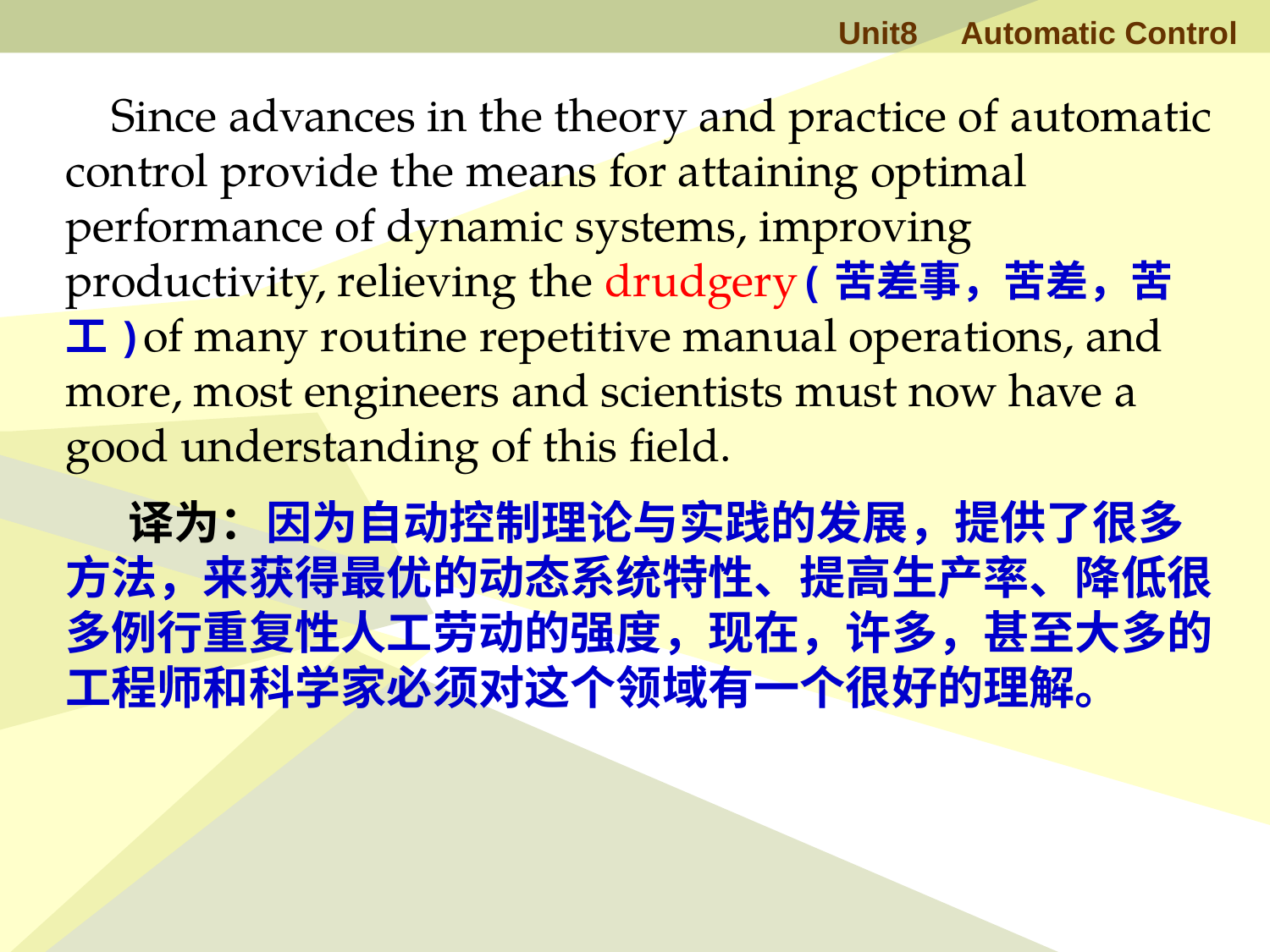

Since advances in the theory and practice of automatic control provide the means for attaining optimal performance of dynamic systems, improving productivity, relieving the drudgery(苦差事，苦差，苦工)of many routine repetitive manual operations, and more, most engineers and scientists must now have a good understanding of this field.
     译为：因为自动控制理论与实践的发展，提供了很多方法，来获得最优的动态系统特性、提高生产率、降低很多例行重复性人工劳动的强度，现在，许多，甚至大多的工程师和科学家必须对这个领域有一个很好的理解。